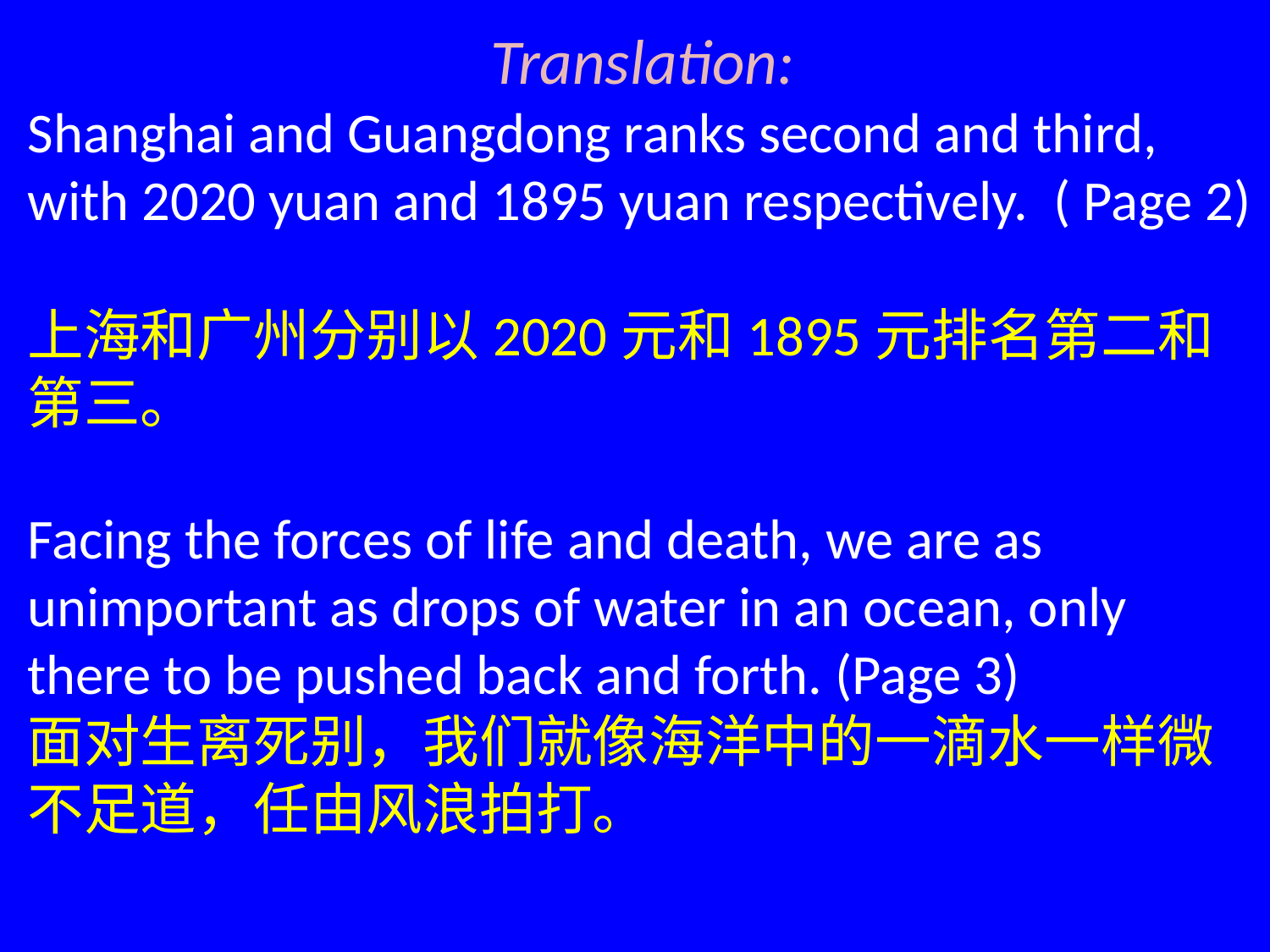

Translation:
Shanghai and Guangdong ranks second and third, with 2020 yuan and 1895 yuan respectively.  ( Page 2)

上海和广州分别以2020元和1895元排名第二和第三。

Facing the forces of life and death, we are as unimportant as drops of water in an ocean, only there to be pushed back and forth. (Page 3)
面对生离死别，我们就像海洋中的一滴水一样微不足道，任由风浪拍打。